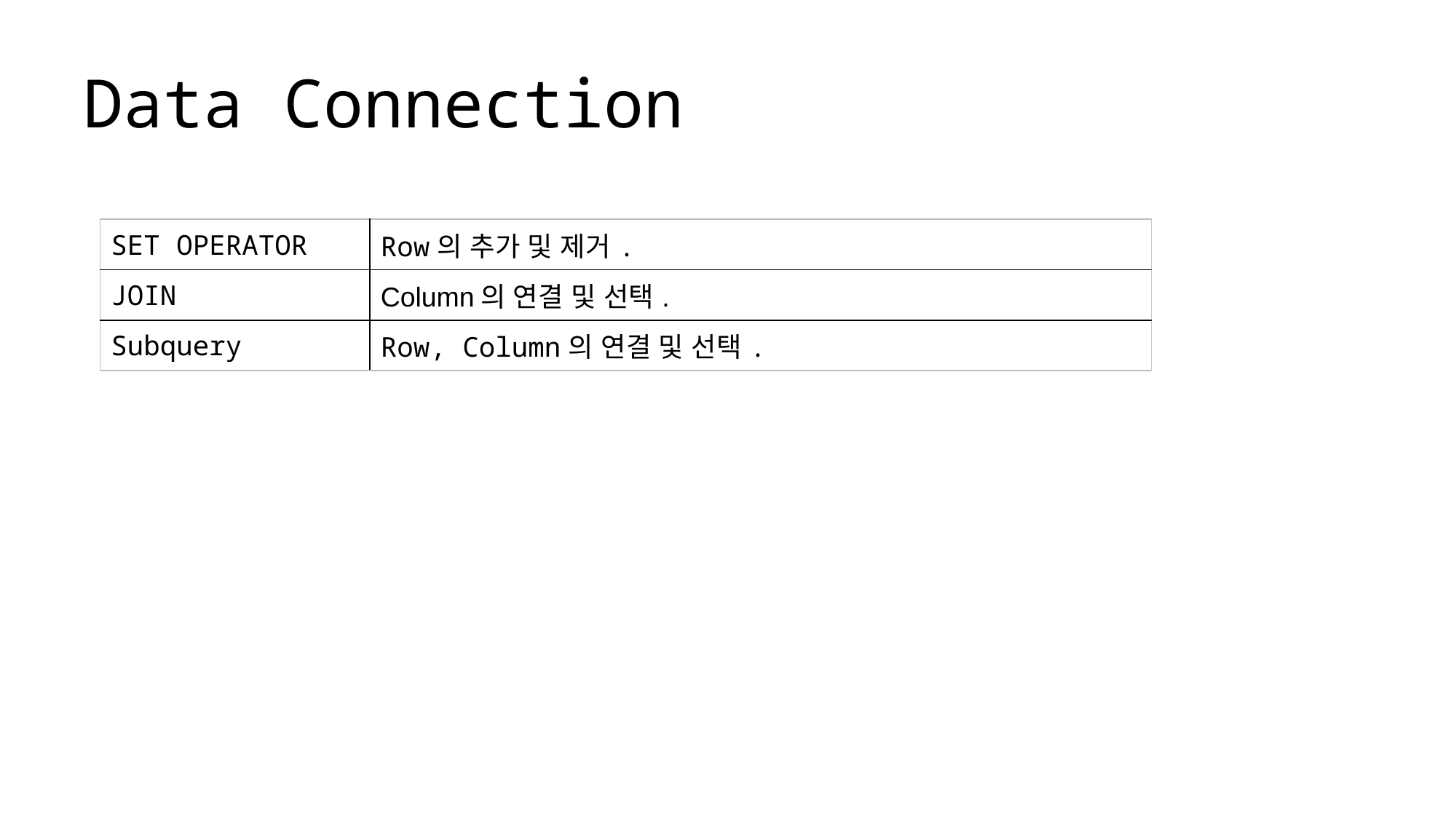

# Data Connection
| SET OPERATOR | Row의 추가 및 제거. |
| --- | --- |
| JOIN | Column의 연결 및 선택. |
| Subquery | Row, Column의 연결 및 선택. |